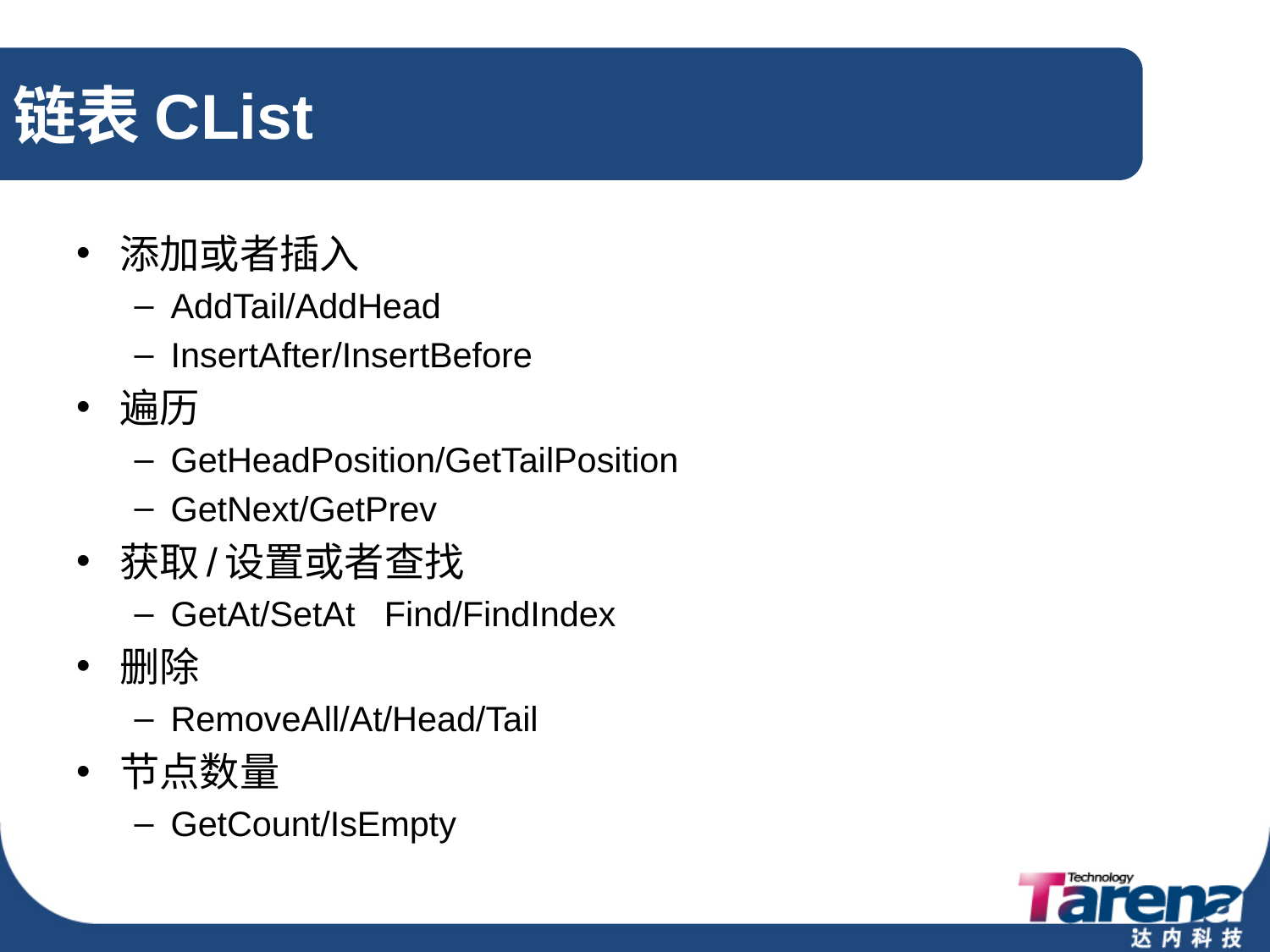

# 链表CList
添加或者插入
AddTail/AddHead
InsertAfter/InsertBefore
遍历
GetHeadPosition/GetTailPosition
GetNext/GetPrev
获取/设置或者查找
GetAt/SetAt   Find/FindIndex
删除
RemoveAll/At/Head/Tail
节点数量
GetCount/IsEmpty